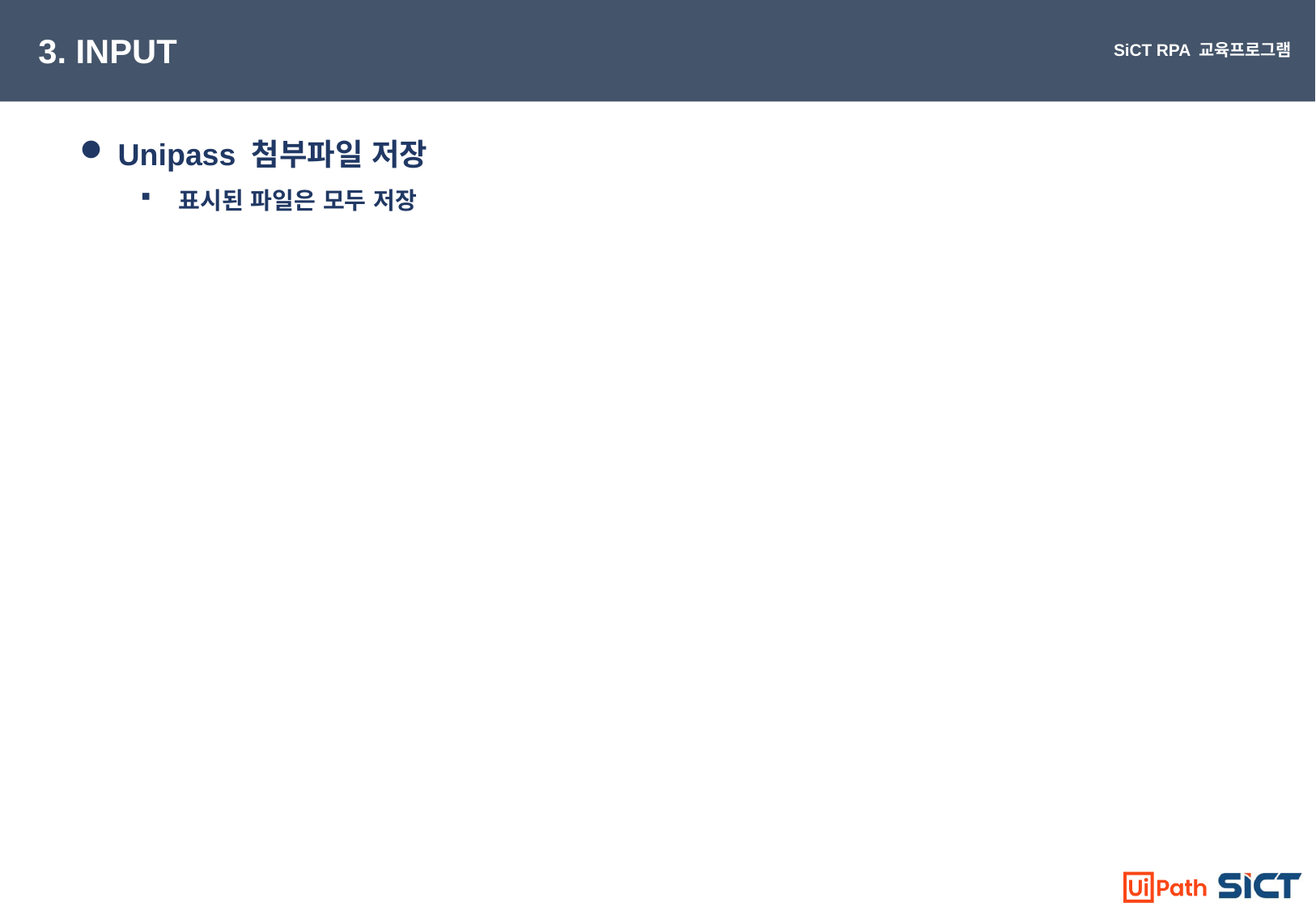

3. INPUT
Unipass 첨부파일 저장
표시된 파일은 모두 저장